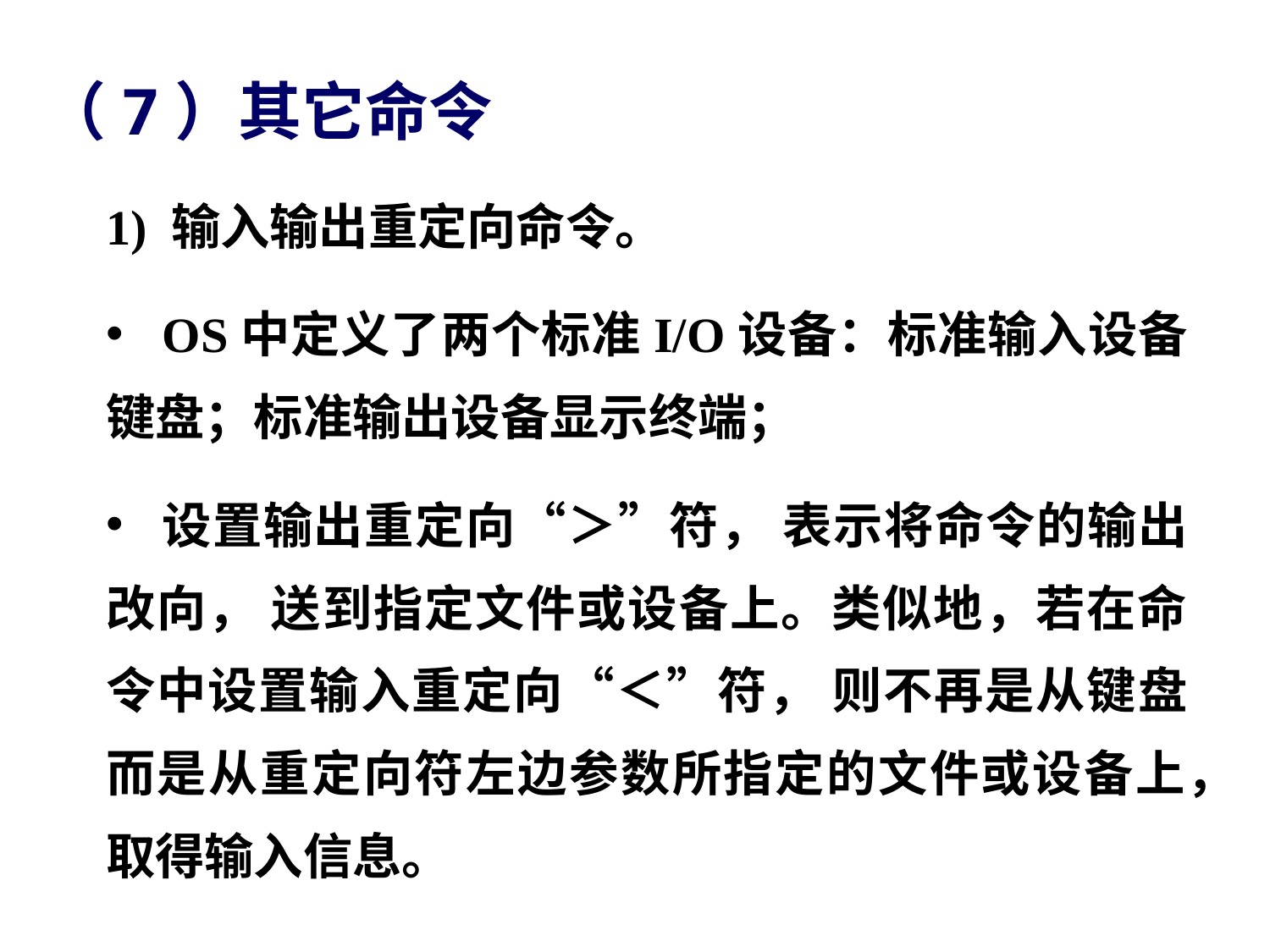

（7）其它命令
      1) 输入输出重定向命令。
   OS中定义了两个标准I/O设备：标准输入设备键盘；标准输出设备显示终端；
  设置输出重定向“＞”符， 表示将命令的输出改向， 送到指定文件或设备上。类似地，若在命令中设置输入重定向“＜”符， 则不再是从键盘而是从重定向符左边参数所指定的文件或设备上，取得输入信息。